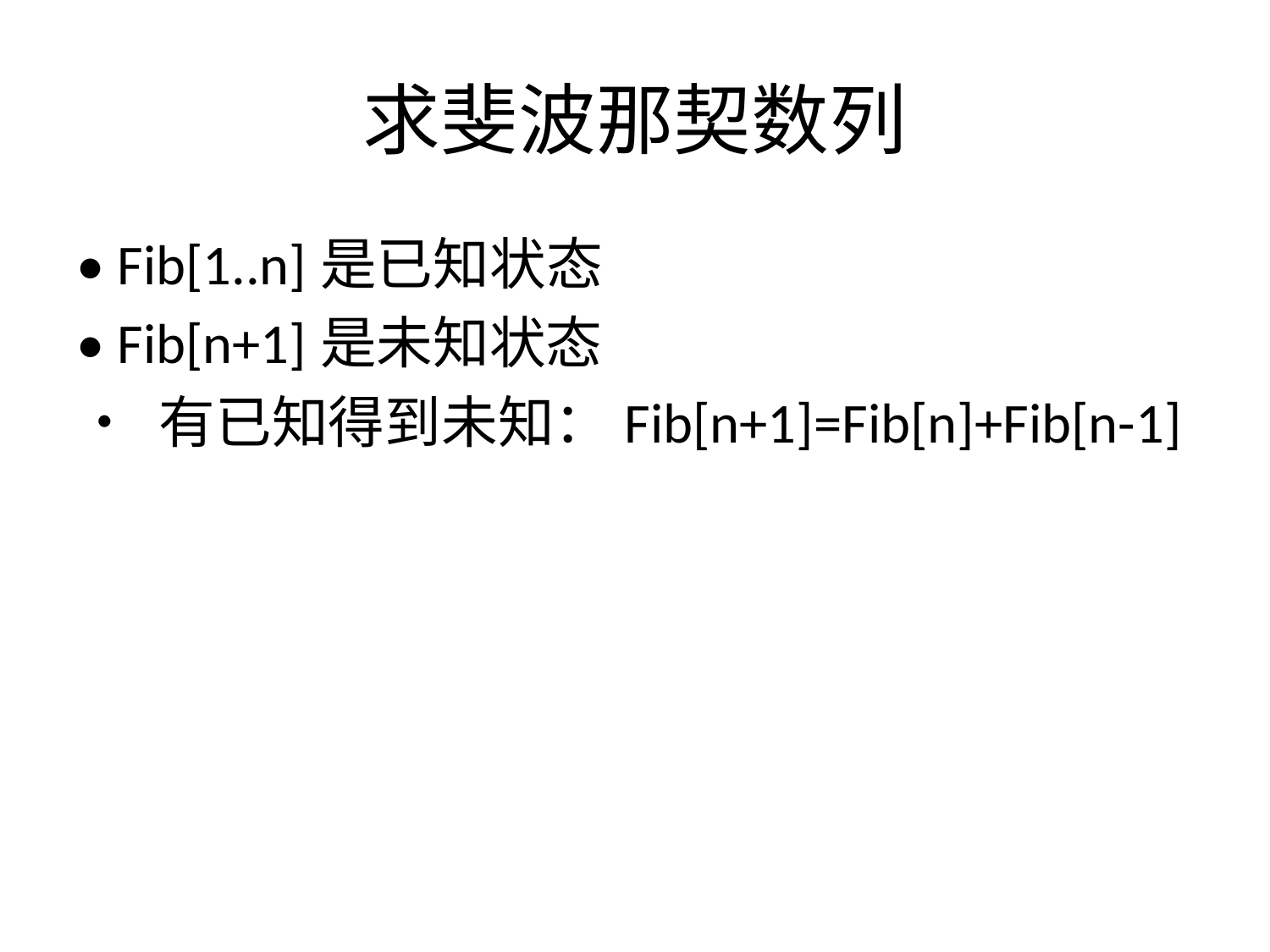

# 求斐波那契数列
• Fib[1..n]是已知状态
• Fib[n+1]是未知状态
• 有已知得到未知：Fib[n+1]=Fib[n]+Fib[n-1]